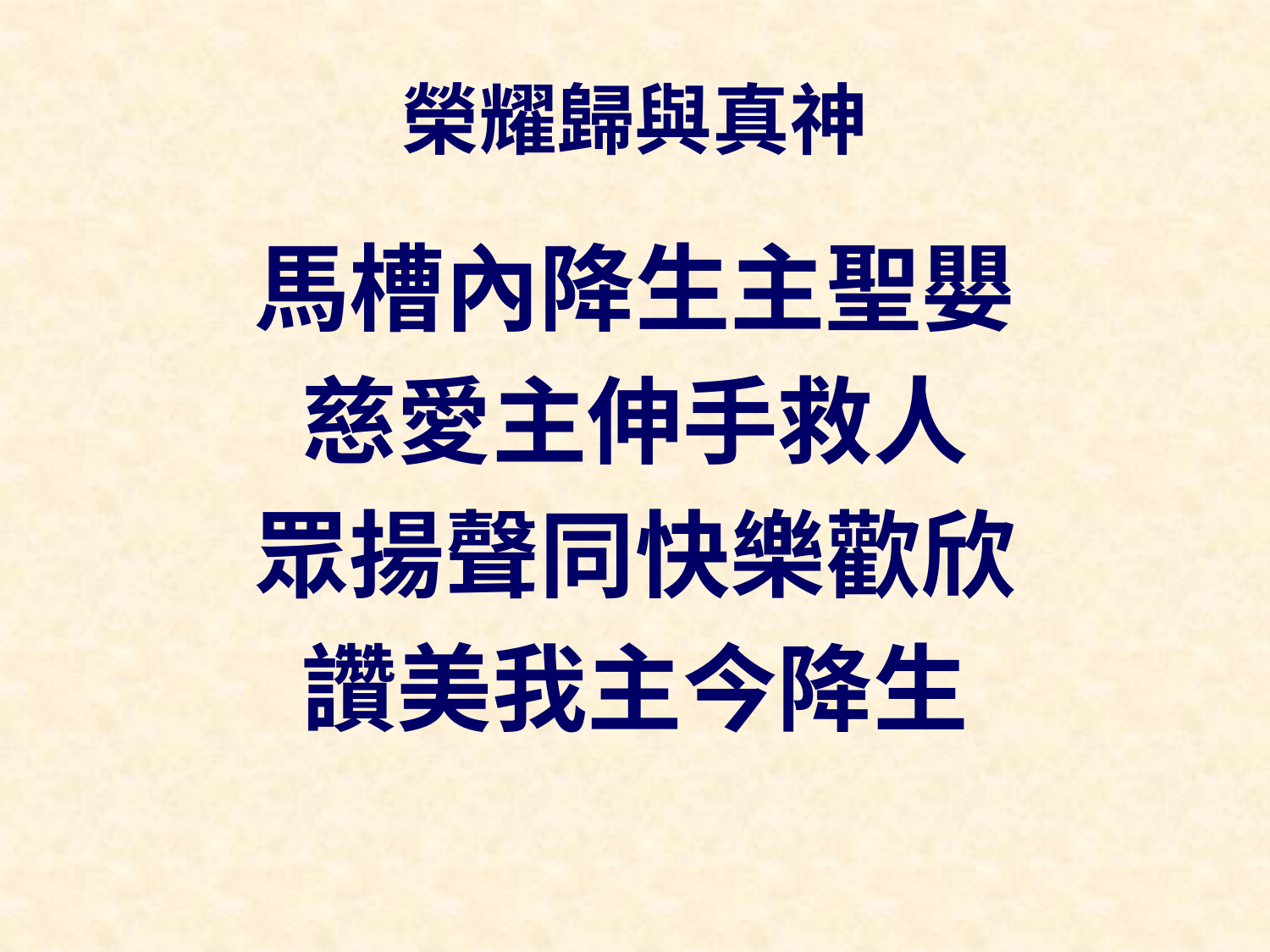

# 榮耀歸與真神
馬槽內降生主聖嬰
慈愛主伸手救人
眾揚聲同快樂歡欣
讚美我主今降生